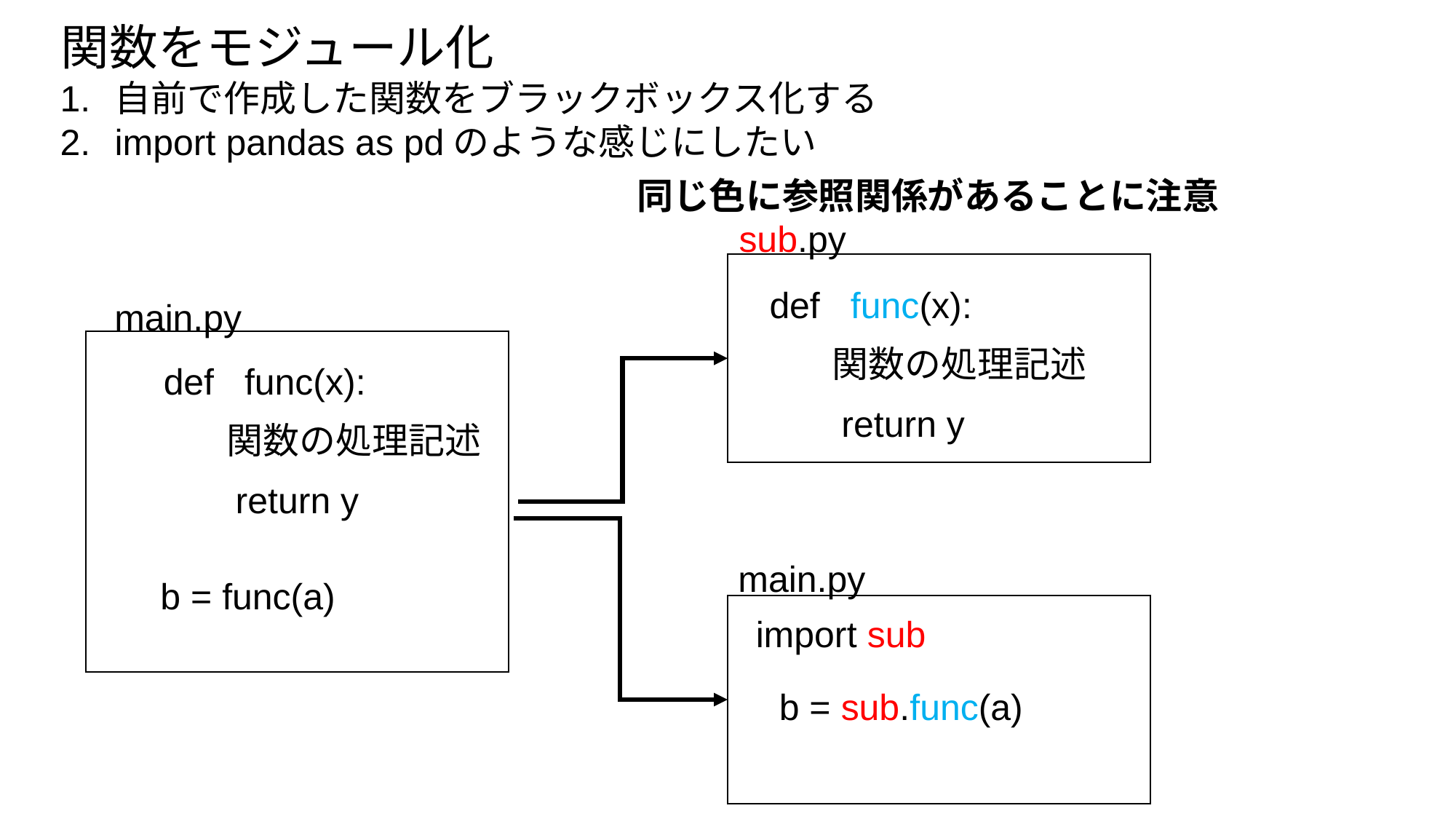

関数をモジュール化
自前で作成した関数をブラックボックス化する
import pandas as pdのような感じにしたい
同じ色に参照関係があることに注意
sub.py

def   func(x):
main.py

関数の処理記述

def   func(x):

return y
関数の処理記述

return y
main.py
b = func(a)

import sub
b = sub.func(a)